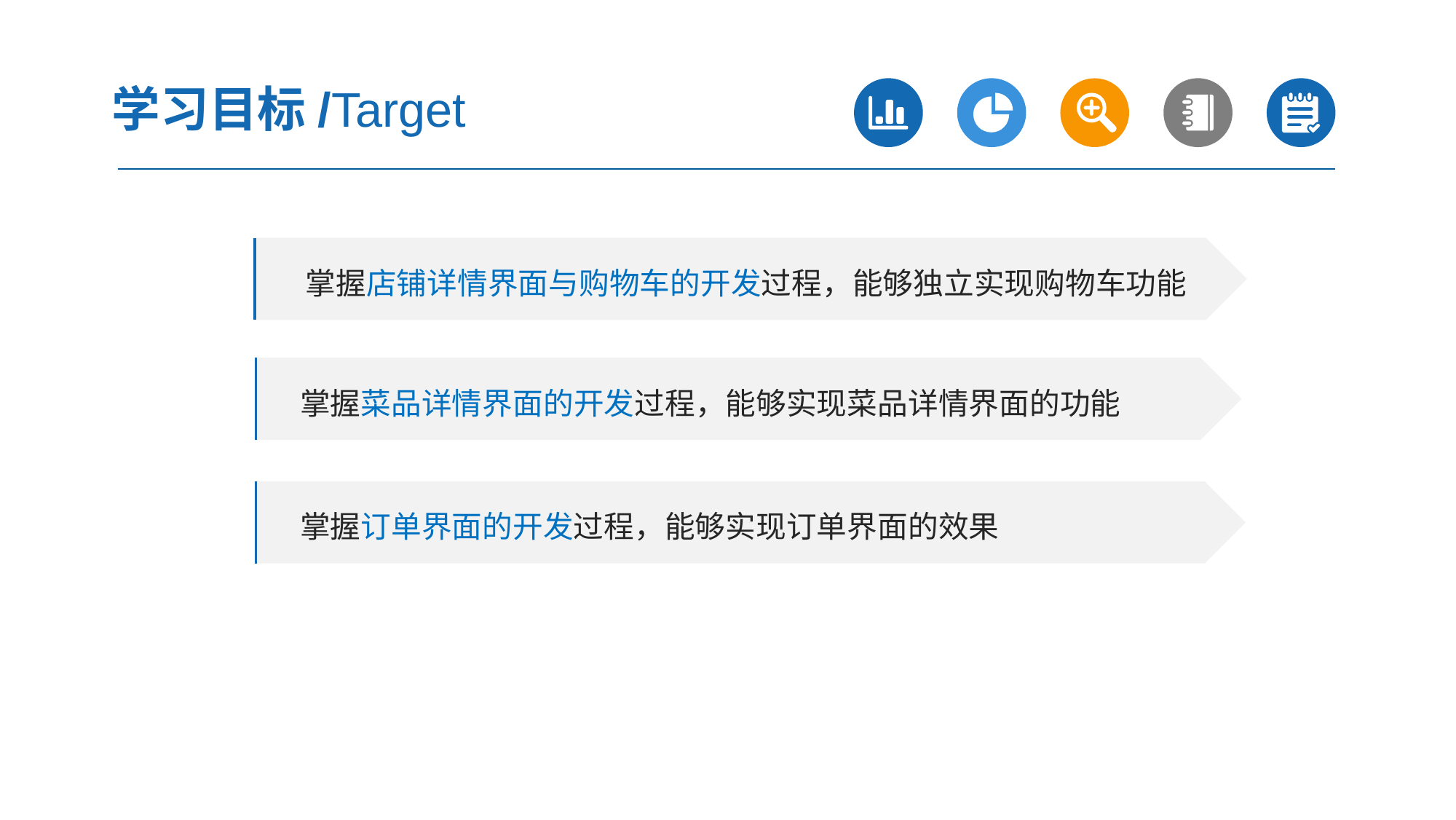

学习目标/Target
     掌握店铺详情界面与购物车的开发过程，能够独立实现购物车功能

    掌握菜品详情界面的开发过程，能够实现菜品详情界面的功能

    掌握订单界面的开发过程，能够实现订单界面的效果